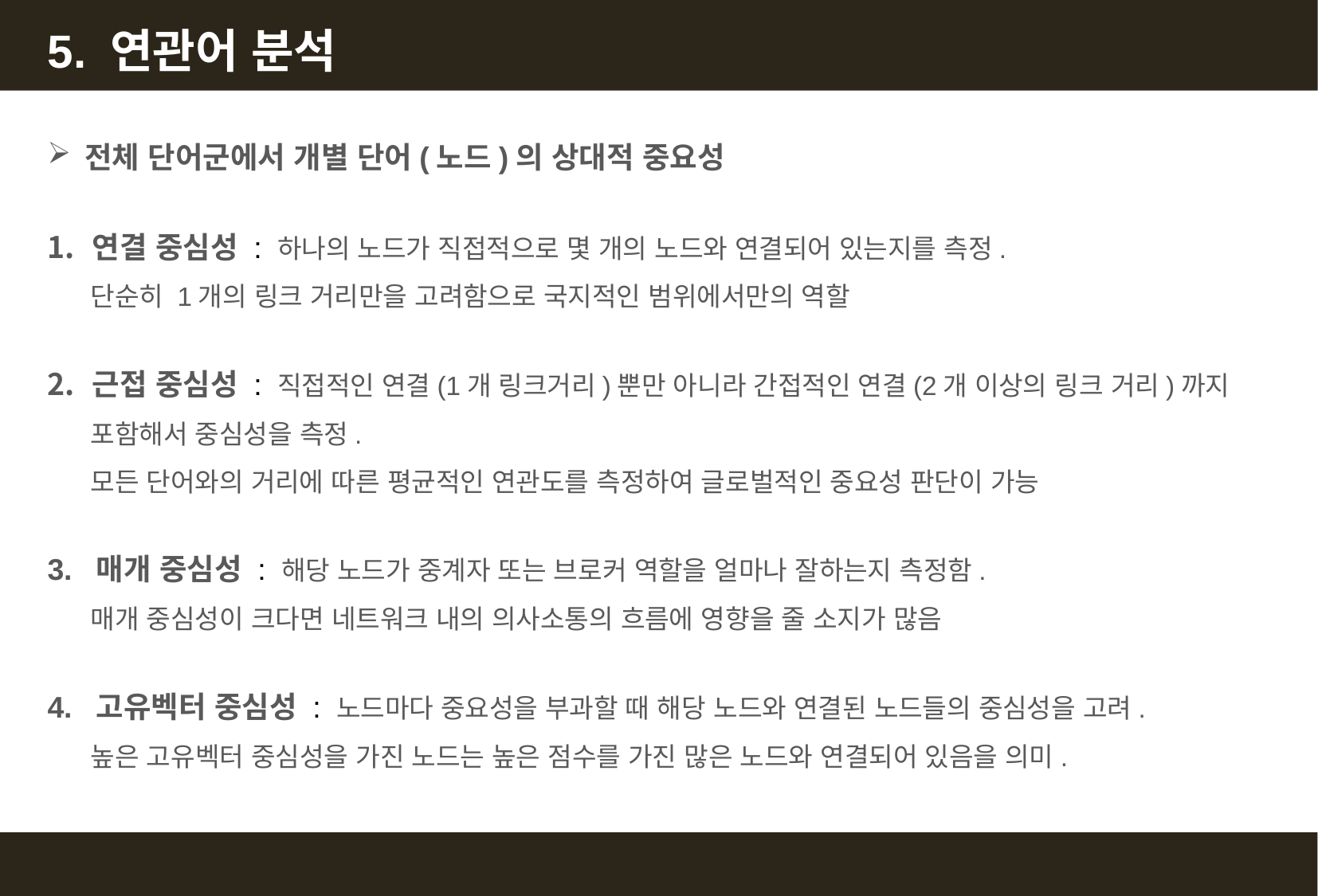

5. 연관어 분석
전체 단어군에서 개별 단어(노드)의 상대적 중요성

연결 중심성 : 하나의 노드가 직접적으로 몇 개의 노드와 연결되어 있는지를 측정.
     단순히 1개의 링크 거리만을 고려함으로 국지적인 범위에서만의 역할

근접 중심성 : 직접적인 연결(1개 링크거리)뿐만 아니라 간접적인 연결(2개 이상의 링크 거리)까지
     포함해서 중심성을 측정.
     모든 단어와의 거리에 따른 평균적인 연관도를 측정하여 글로벌적인 중요성 판단이 가능

3.  매개 중심성 : 해당 노드가 중계자 또는 브로커 역할을 얼마나 잘하는지 측정함.
     매개 중심성이 크다면 네트워크 내의 의사소통의 흐름에 영향을 줄 소지가 많음

4.  고유벡터 중심성 : 노드마다 중요성을 부과할 때 해당 노드와 연결된 노드들의 중심성을 고려.
     높은 고유벡터 중심성을 가진 노드는 높은 점수를 가진 많은 노드와 연결되어 있음을 의미.